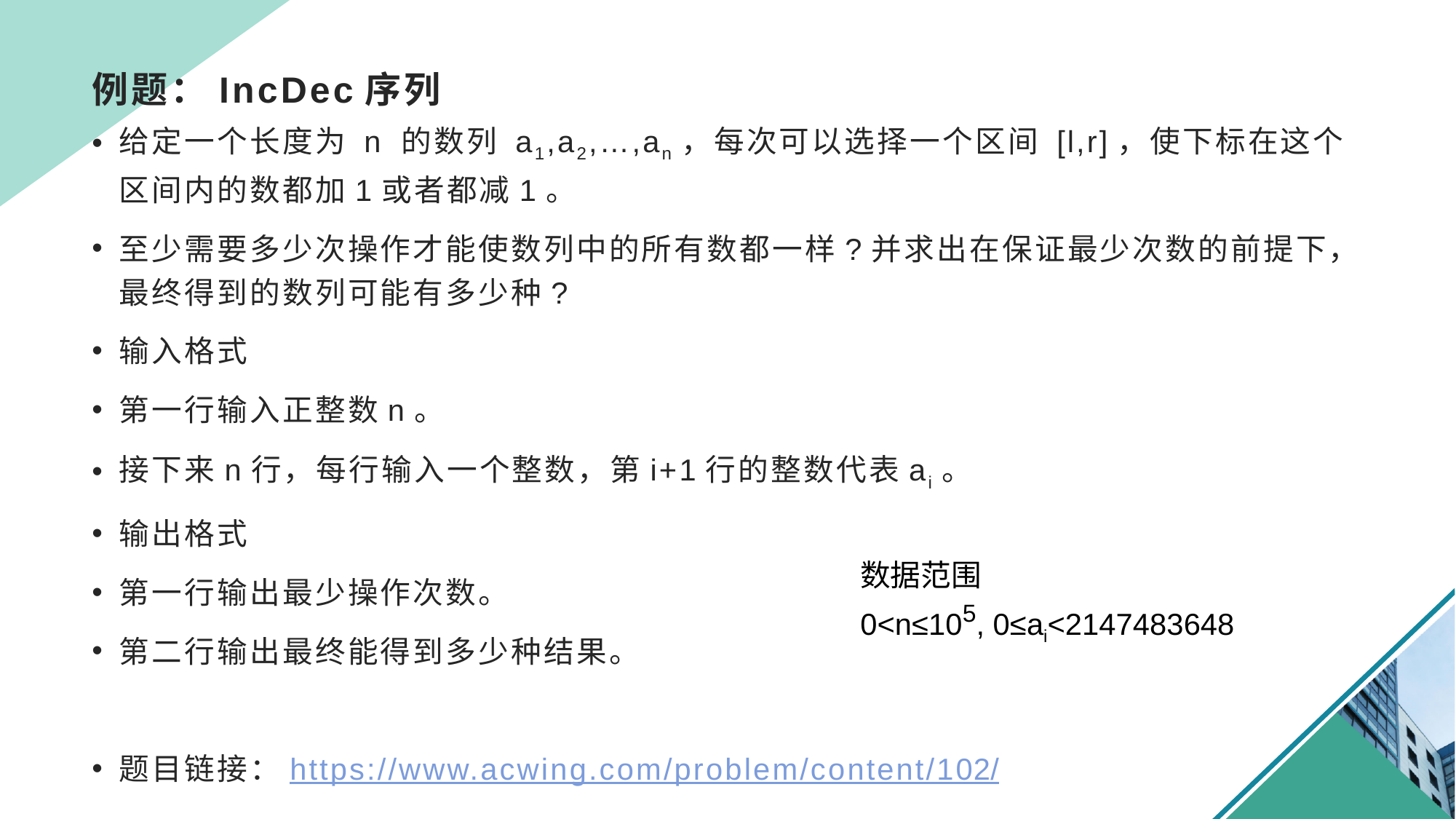

# 例题：IncDec序列
给定一个长度为 n 的数列 a1,a2,…,an，每次可以选择一个区间 [l,r]，使下标在这个区间内的数都加1或者都减1。
至少需要多少次操作才能使数列中的所有数都一样?并求出在保证最少次数的前提下，最终得到的数列可能有多少种?
输入格式
第一行输入正整数n。
接下来n行，每行输入一个整数，第i+1行的整数代表ai。
输出格式
第一行输出最少操作次数。
第二行输出最终能得到多少种结果。

题目链接：https://www.acwing.com/problem/content/102/
数据范围
0<n≤105, 0≤ai<2147483648
26